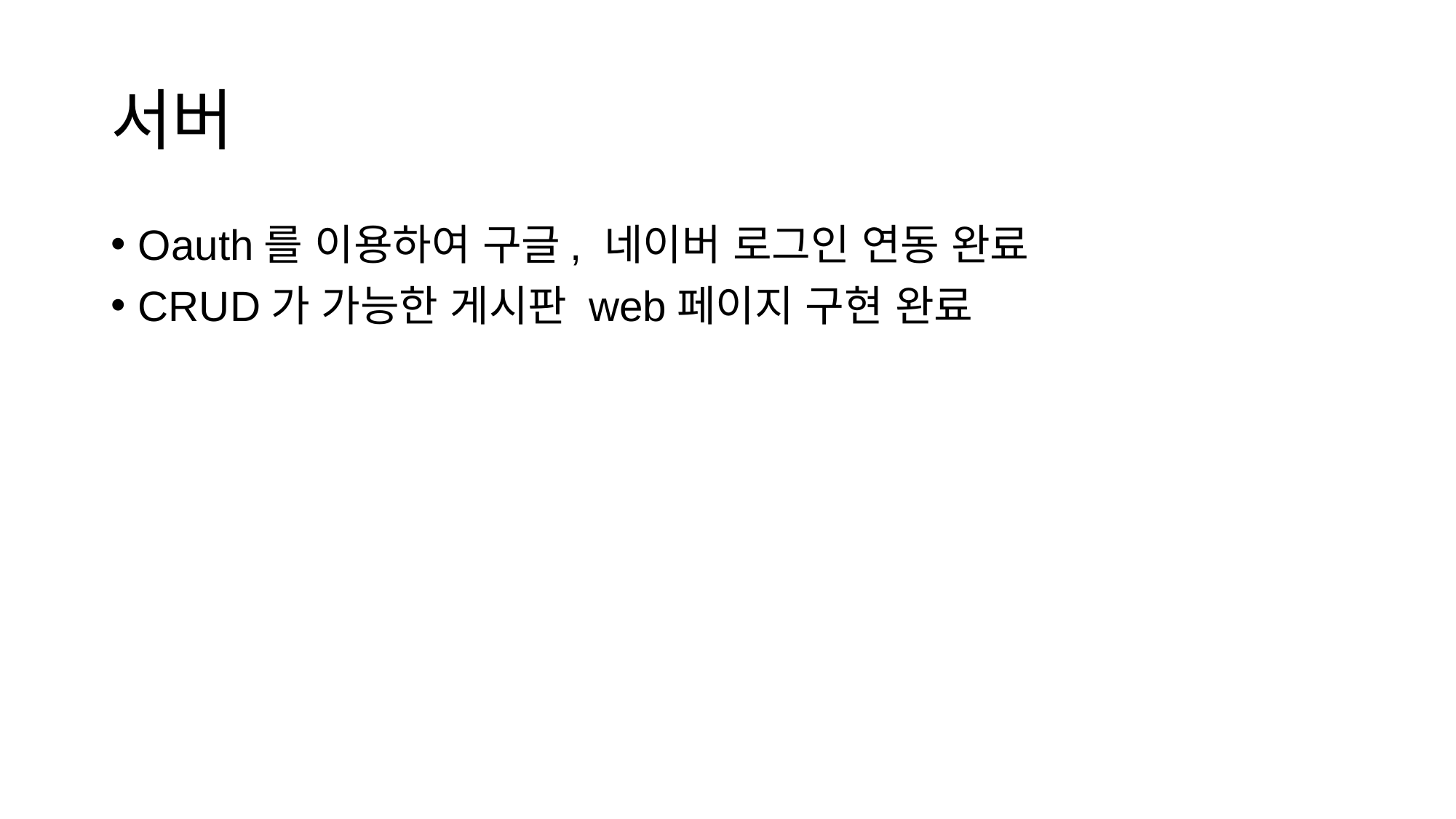

# 서버
Oauth를 이용하여 구글, 네이버 로그인 연동 완료
CRUD가 가능한 게시판 web페이지 구현 완료